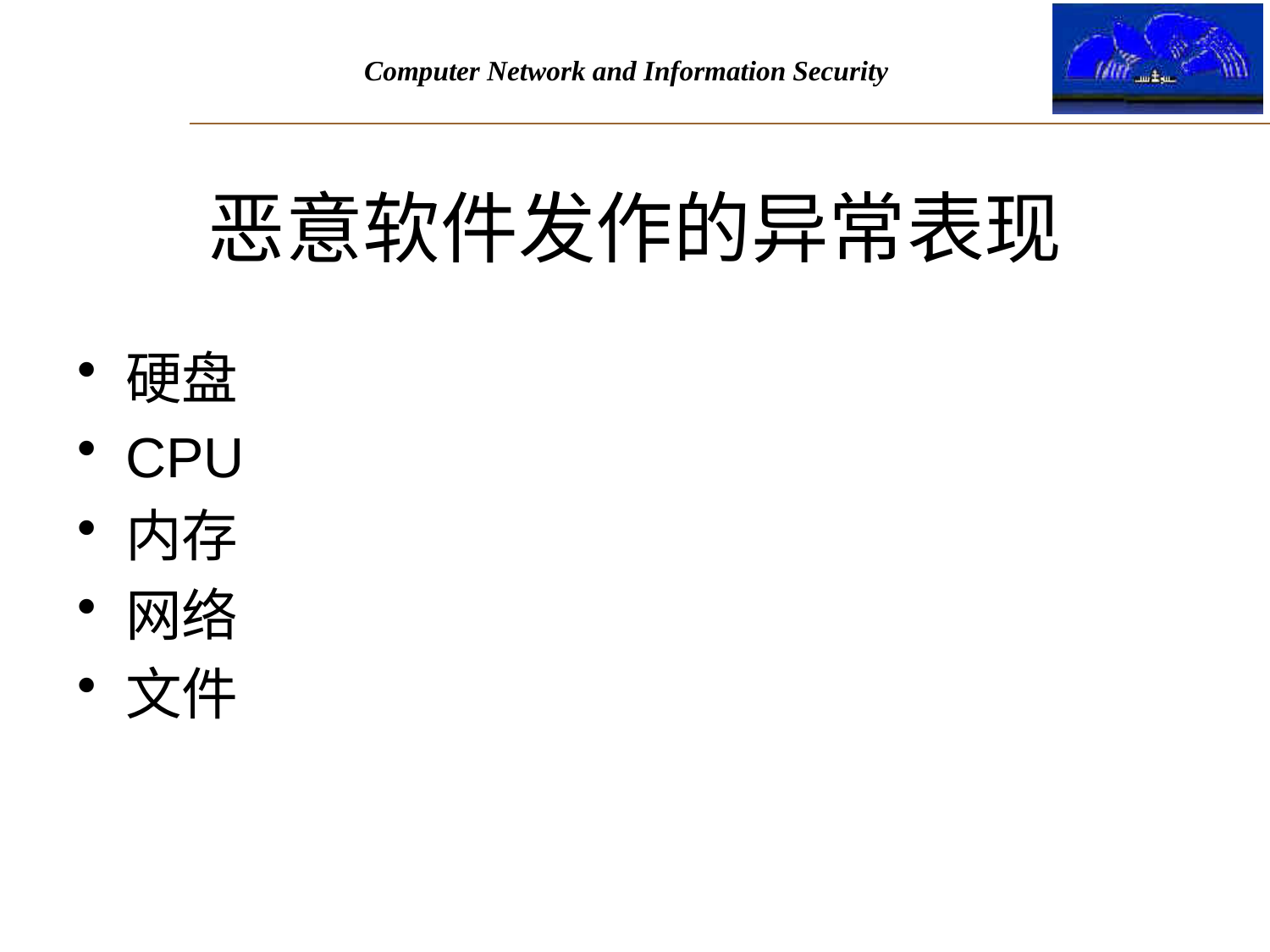

# 恶意软件发作的异常表现
硬盘
CPU
内存
网络
文件